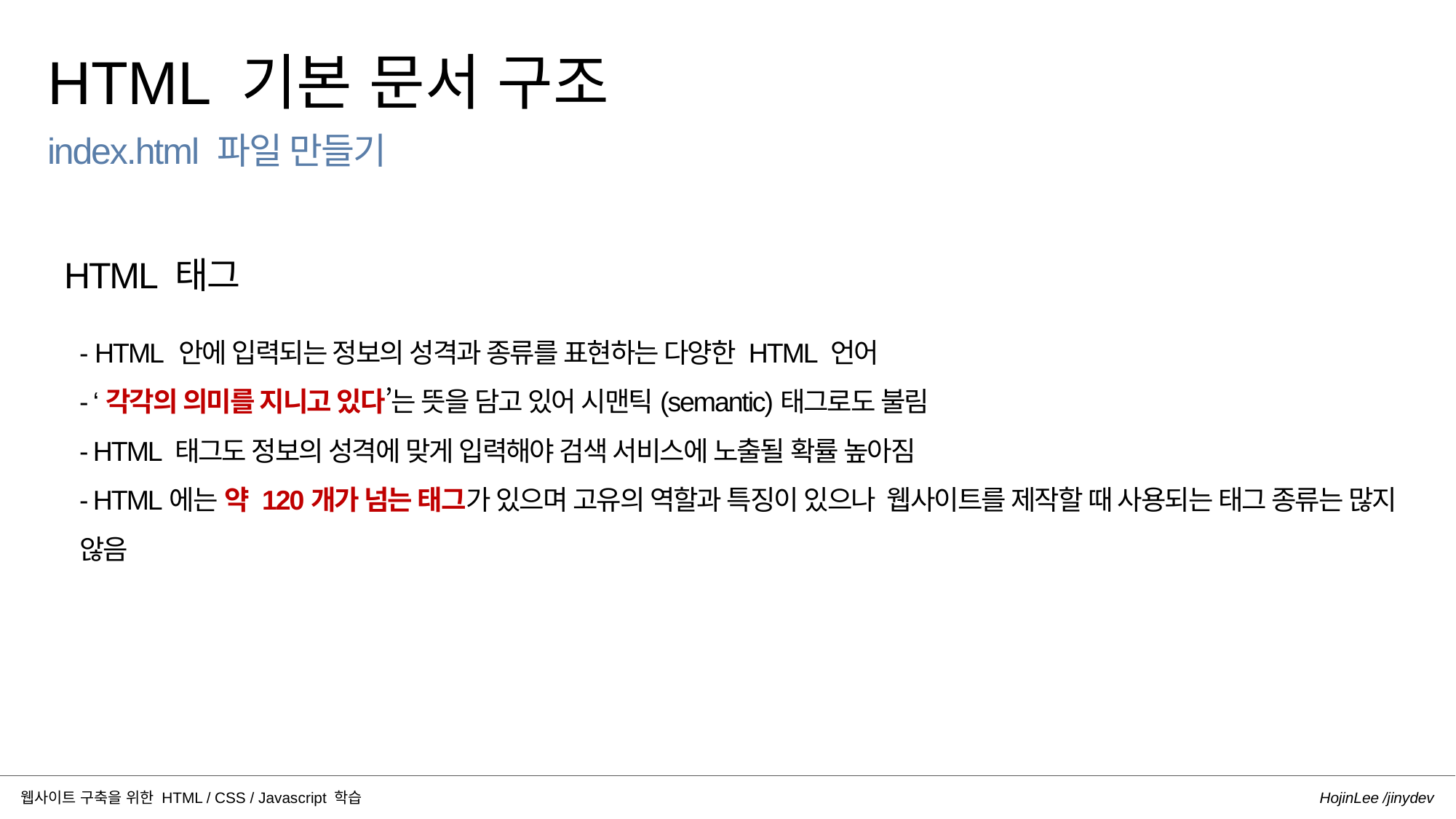

HTML 기본 문서 구조
index.html 파일 만들기
HTML 태그
- HTML 안에 입력되는 정보의 성격과 종류를 표현하는 다양한 HTML 언어
- ‘각각의 의미를 지니고 있다’는 뜻을 담고 있어 시맨틱(semantic)태그로도 불림
- HTML 태그도 정보의 성격에 맞게 입력해야 검색 서비스에 노출될 확률 높아짐
- HTML에는 약 120개가 넘는 태그가 있으며 고유의 역할과 특징이 있으나  웹사이트를 제작할 때 사용되는 태그 종류는 많지 않음
HojinLee /jinydev
웹사이트 구축을 위한 HTML / CSS / Javascript 학습